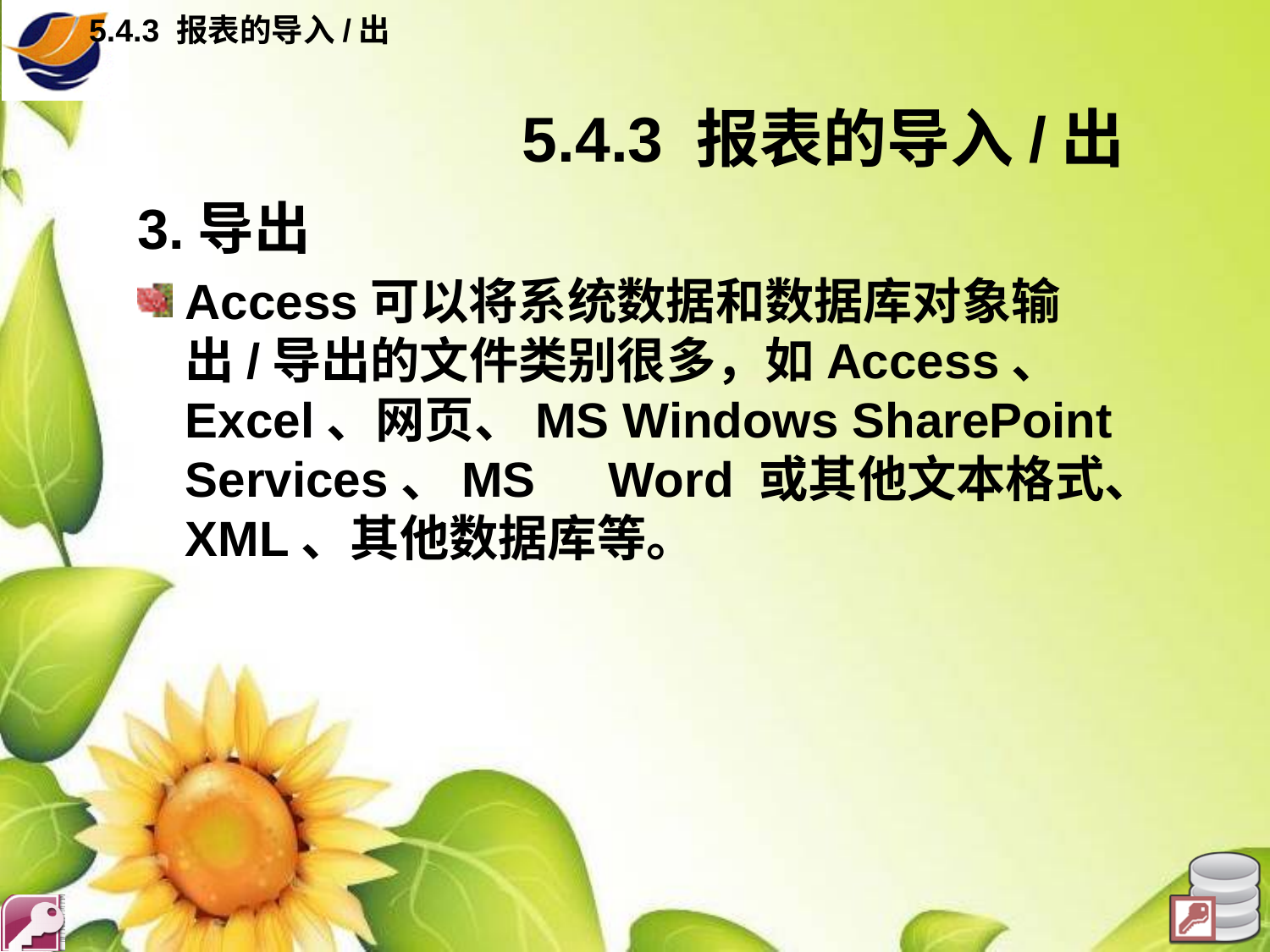

5.4.3 报表的导入/出
# 5.4.3 报表的导入/出
3.导出
Access可以将系统数据和数据库对象输出/导出的文件类别很多，如Access、 Excel、网页、MS Windows SharePoint Services、MS　Word 或其他文本格式、XML、其他数据库等。